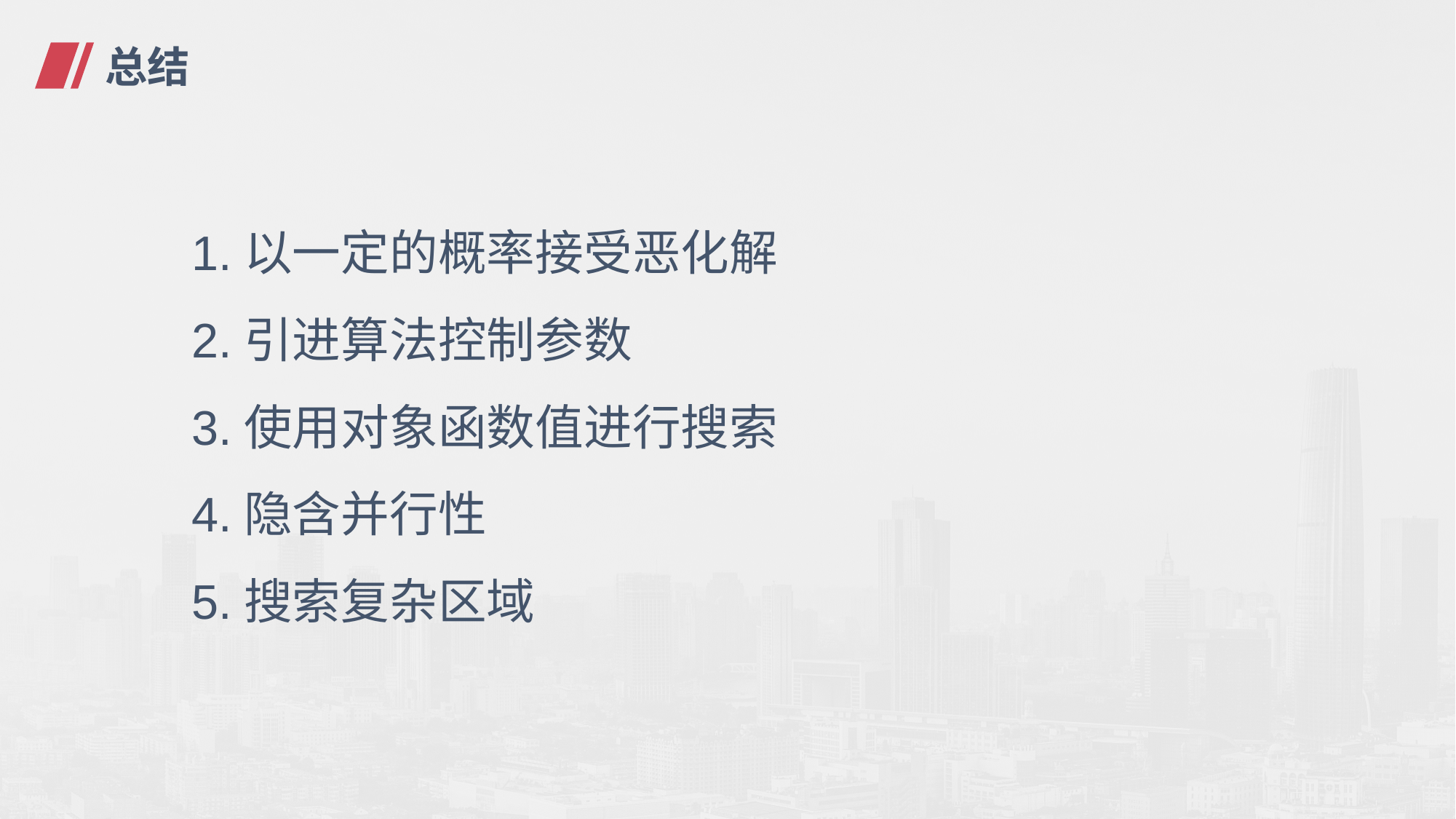

# 总结
1.以一定的概率接受恶化解
2.引进算法控制参数
3.使用对象函数值进行搜索
4.隐含并行性
5.搜索复杂区域